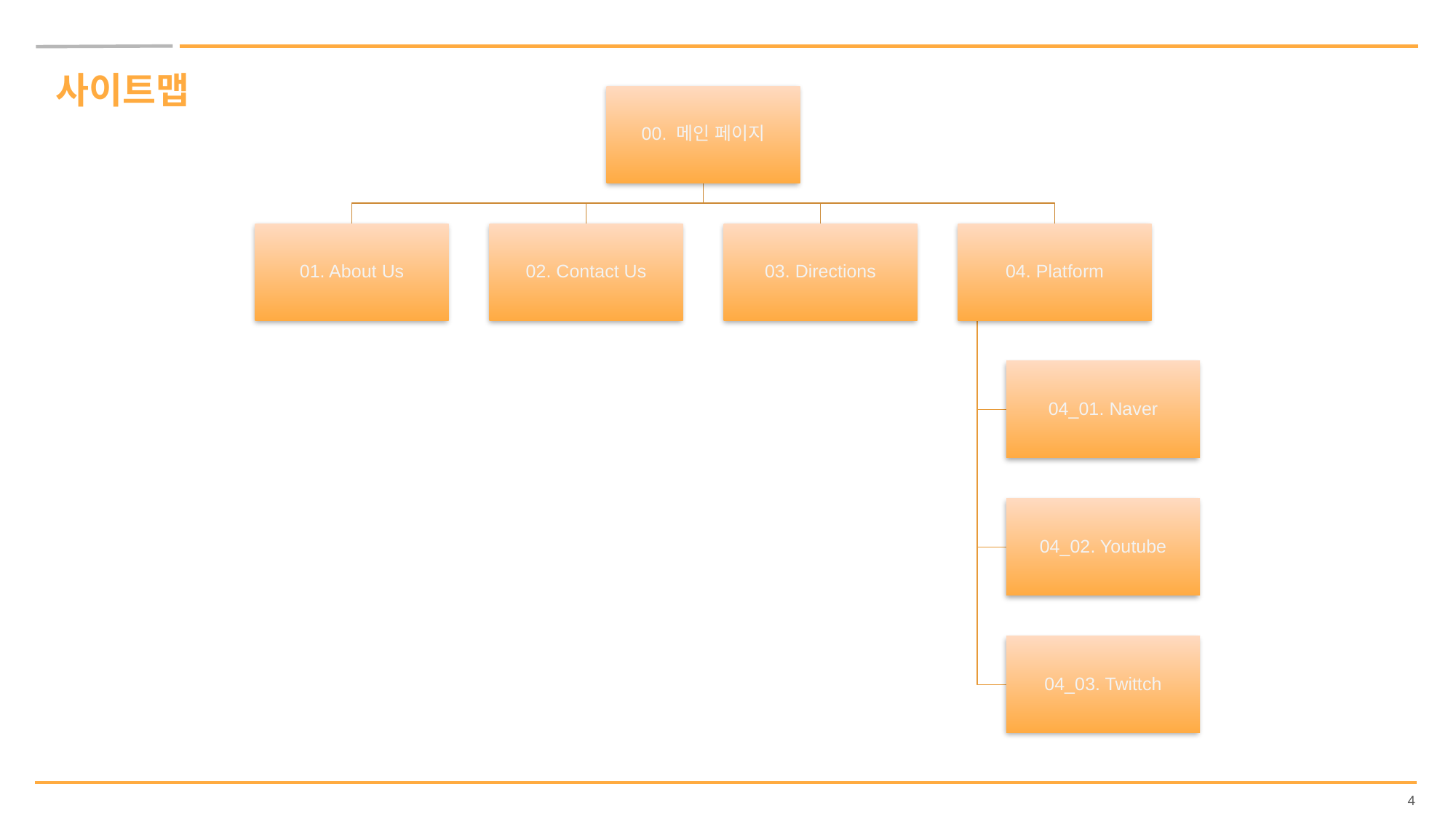

사이트맵
00. 메인 페이지
01. About Us
02. Contact Us
03. Directions
04. Platform
04_01. Naver
04_02. Youtube
04_03. Twittch
4